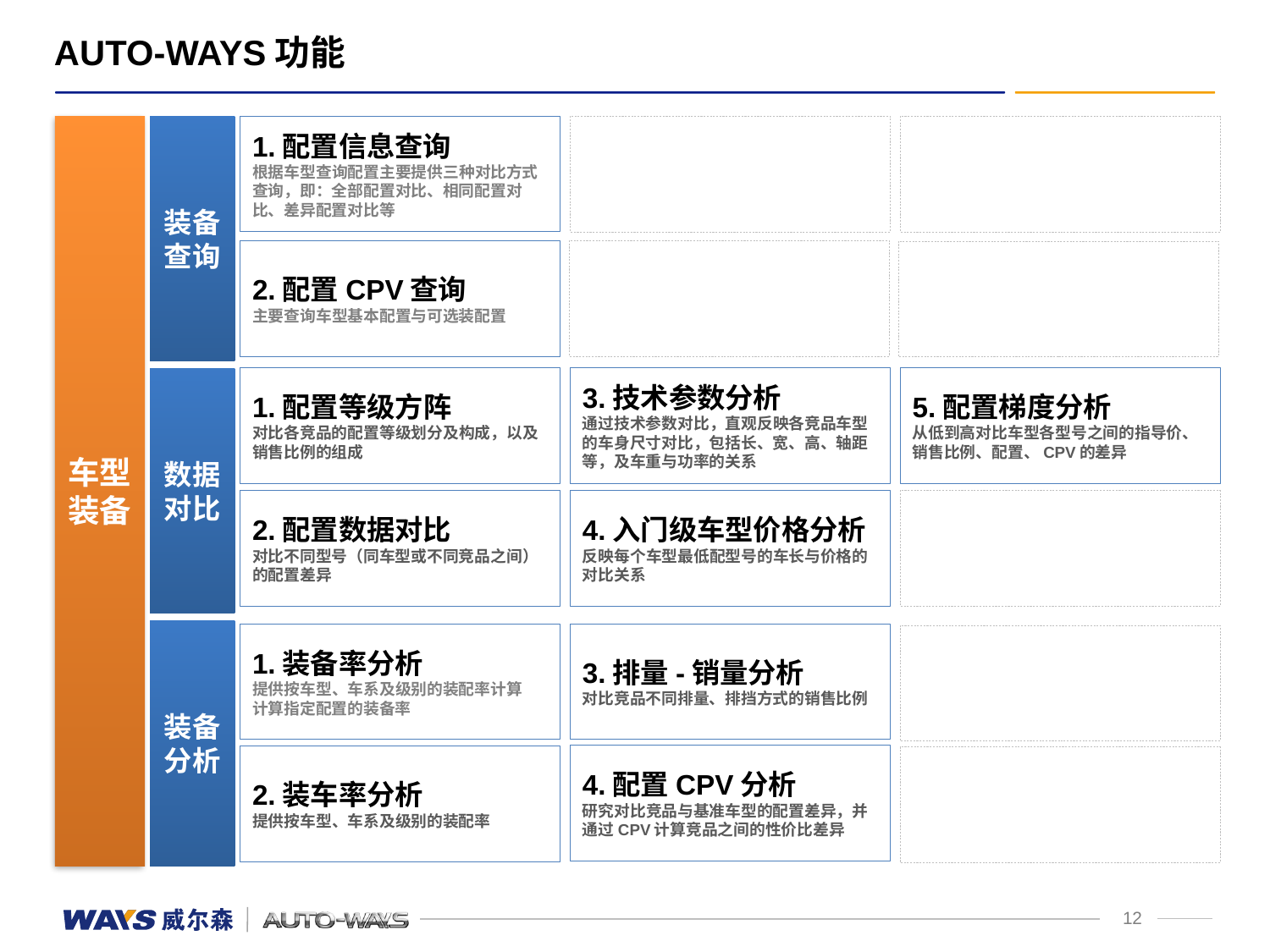

AUTO-WAYS功能
1.配置信息查询
根据车型查询配置主要提供三种对比方式查询，即：全部配置对比、相同配置对比、差异配置对比等

车型装备
装备查询

2.配置CPV查询
主要查询车型基本配置与可选装配置

1.配置等级方阵
对比各竞品的配置等级划分及构成，以及销售比例的组成
3.技术参数分析
通过技术参数对比，直观反映各竞品车型的车身尺寸对比，包括长、宽、高、轴距等，及车重与功率的关系
5.配置梯度分析
从低到高对比车型各型号之间的指导价、销售比例、配置、CPV的差异
数据对比
2.配置数据对比
对比不同型号（同车型或不同竞品之间）的配置差异
4.入门级车型价格分析
反映每个车型最低配型号的车长与价格的对比关系

装备分析
1.装备率分析
提供按车型、车系及级别的装配率计算
计算指定配置的装备率
3.排量-销量分析
对比竞品不同排量、排挡方式的销售比例

4.配置CPV分析
研究对比竞品与基准车型的配置差异，并通过CPV计算竞品之间的性价比差异
2.装车率分析
提供按车型、车系及级别的装配率